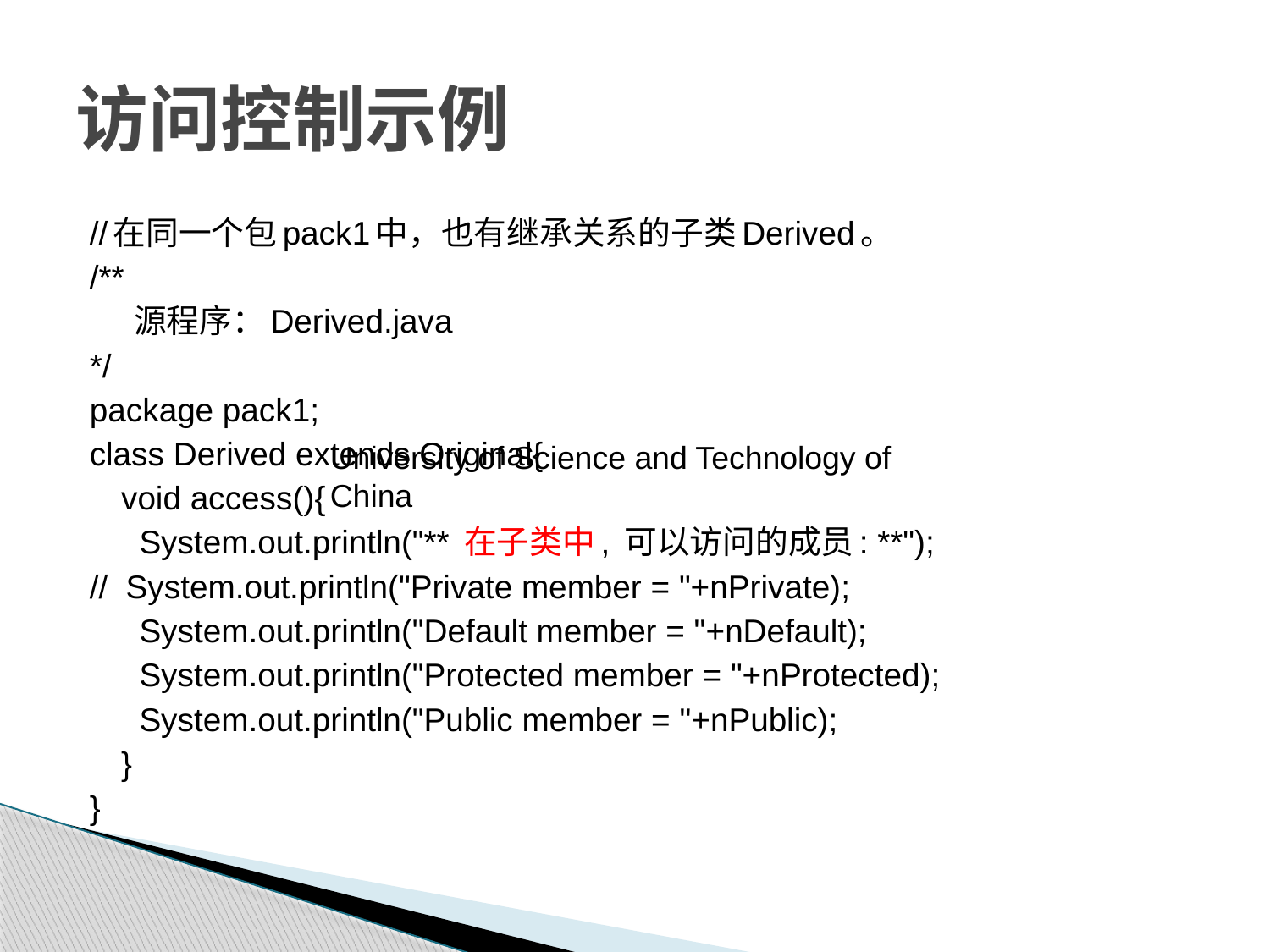

# 访问控制示例
//在同一个包pack1中，也有继承关系的子类Derived。
/**
	 源程序：Derived.java
*/
package pack1;
class Derived extends Original{
	void access(){
	  System.out.println("** 在子类中, 可以访问的成员: **");
//  System.out.println("Private member = "+nPrivate);
	  System.out.println("Default member = "+nDefault);
	  System.out.println("Protected member = "+nProtected);
	  System.out.println("Public member = "+nPublic);
	}
}

University of Science and Technology of China